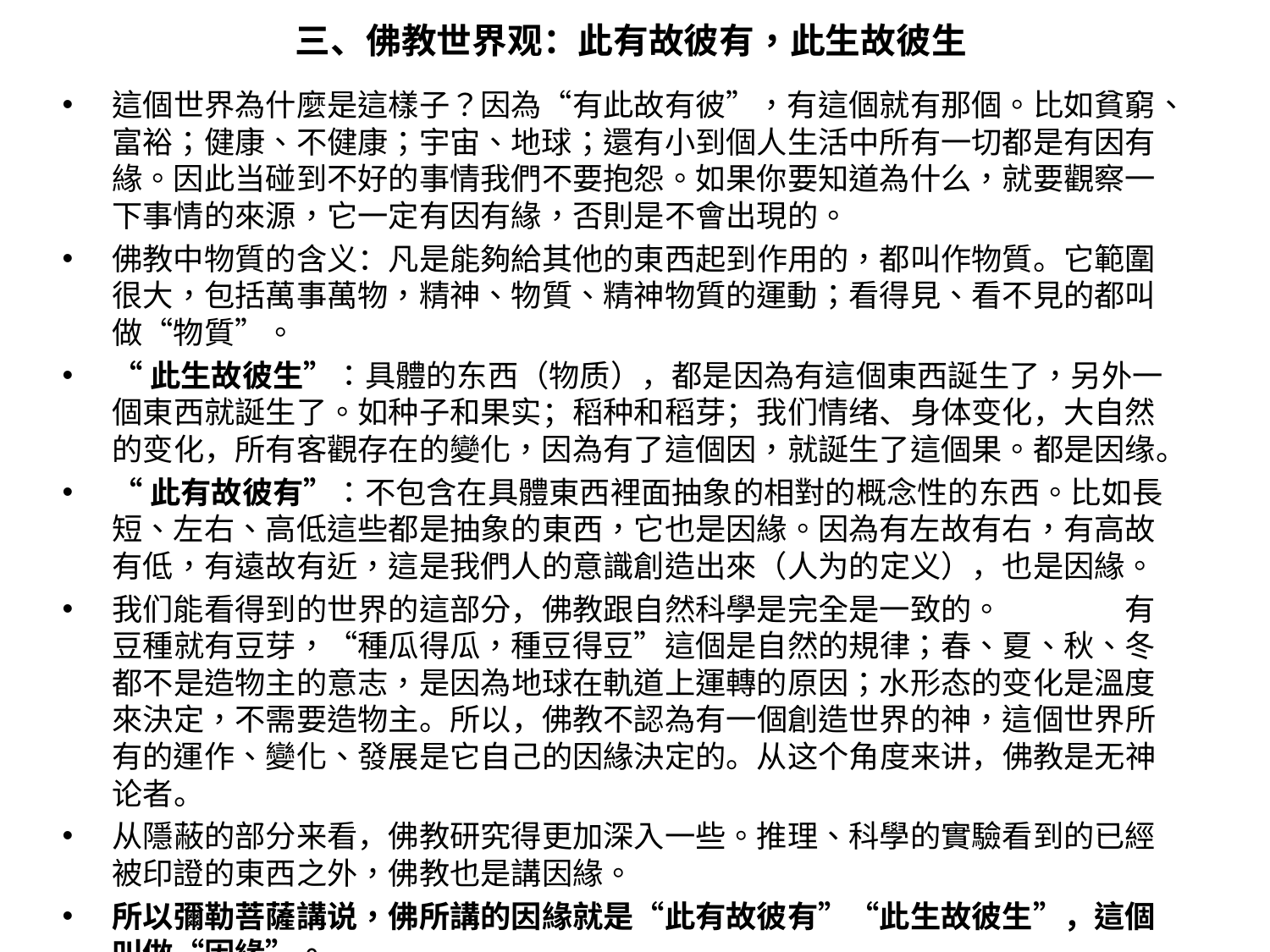

# 三、佛教世界观：此有故彼有，此生故彼生
這個世界為什麼是這樣子？因為“有此故有彼”，有這個就有那個。比如貧窮、富裕；健康、不健康；宇宙、地球；還有小到個人生活中所有一切都是有因有緣。因此当碰到不好的事情我們不要抱怨。如果你要知道為什么，就要觀察一下事情的來源，它一定有因有緣，否則是不會出現的。
佛教中物質的含义：凡是能夠給其他的東西起到作用的，都叫作物質。它範圍很大，包括萬事萬物，精神、物質、精神物質的運動；看得見、看不見的都叫做“物質”。
“此生故彼生”：具體的东西（物质），都是因為有這個東西誕生了，另外一個東西就誕生了。如种子和果实；稻种和稻芽；我们情绪、身体变化，大自然的变化，所有客觀存在的變化，因為有了這個因，就誕生了這個果。都是因缘。
“此有故彼有”：不包含在具體東西裡面抽象的相對的概念性的东西。比如長短、左右、高低這些都是抽象的東西，它也是因緣。因為有左故有右，有高故有低，有遠故有近，這是我們人的意識創造出來（人为的定义），也是因緣。
我们能看得到的世界的這部分，佛教跟自然科學是完全是一致的。                  有豆種就有豆芽，“種瓜得瓜，種豆得豆”這個是自然的規律；春、夏、秋、冬都不是造物主的意志，是因為地球在軌道上運轉的原因；水形态的变化是溫度來決定，不需要造物主。所以，佛教不認為有一個創造世界的神，這個世界所有的運作、變化、發展是它自己的因緣決定的。从这个角度来讲，佛教是无神论者。
从隱蔽的部分来看，佛教研究得更加深入一些。推理、科學的實驗看到的已經被印證的東西之外，佛教也是講因緣。
所以彌勒菩薩講说，佛所講的因緣就是“此有故彼有”“此生故彼生”，這個叫做“因緣”。